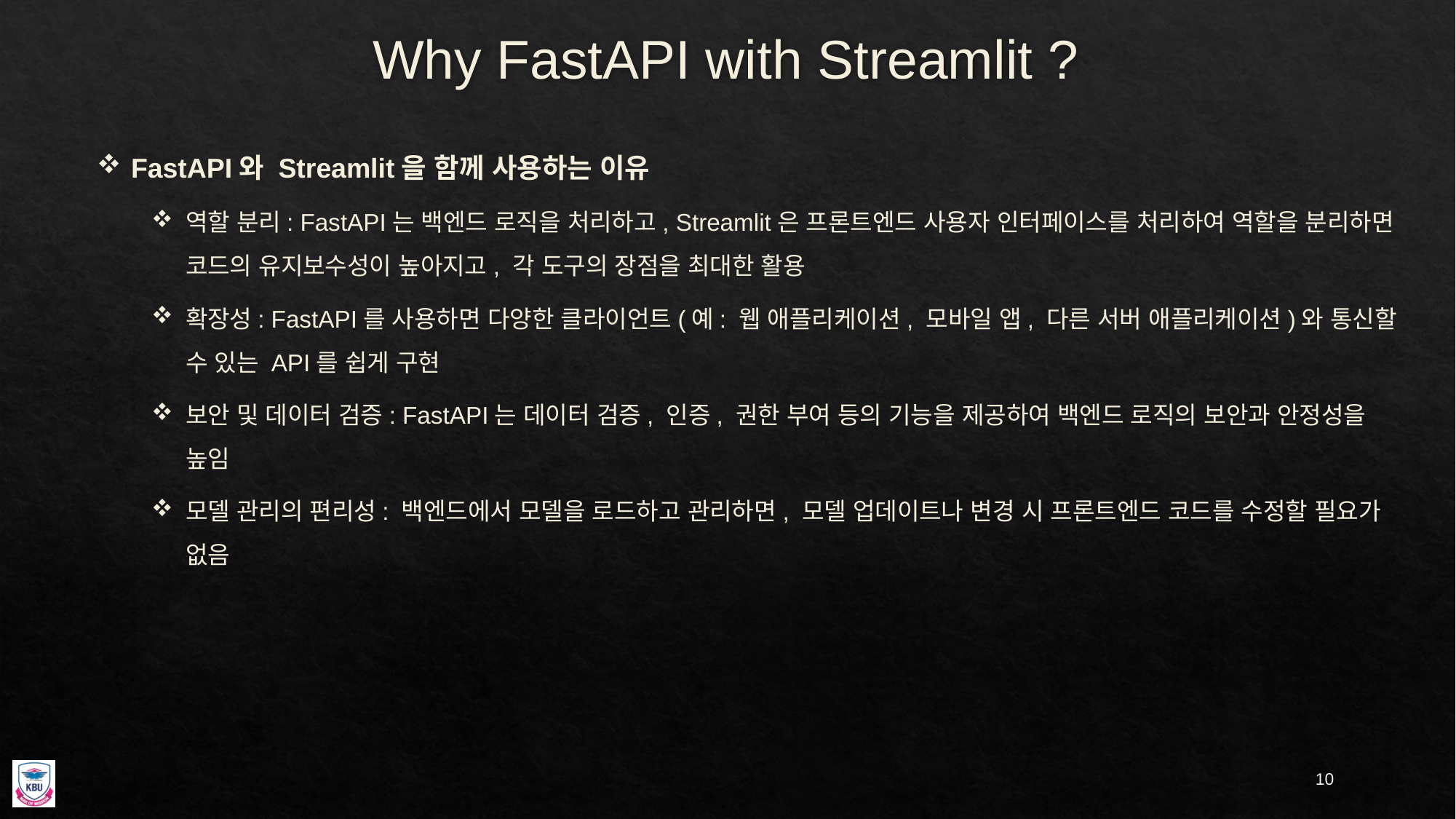

Why FastAPI with Streamlit ?
FastAPI와 Streamlit을 함께 사용하는 이유
역할 분리: FastAPI는 백엔드 로직을 처리하고, Streamlit은 프론트엔드 사용자 인터페이스를 처리하여 역할을 분리하면 코드의 유지보수성이 높아지고, 각 도구의 장점을 최대한 활용
확장성: FastAPI를 사용하면 다양한 클라이언트(예: 웹 애플리케이션, 모바일 앱, 다른 서버 애플리케이션)와 통신할 수 있는 API를 쉽게 구현
보안 및 데이터 검증: FastAPI는 데이터 검증, 인증, 권한 부여 등의 기능을 제공하여 백엔드 로직의 보안과 안정성을 높임
모델 관리의 편리성: 백엔드에서 모델을 로드하고 관리하면, 모델 업데이트나 변경 시 프론트엔드 코드를 수정할 필요가 없음
10